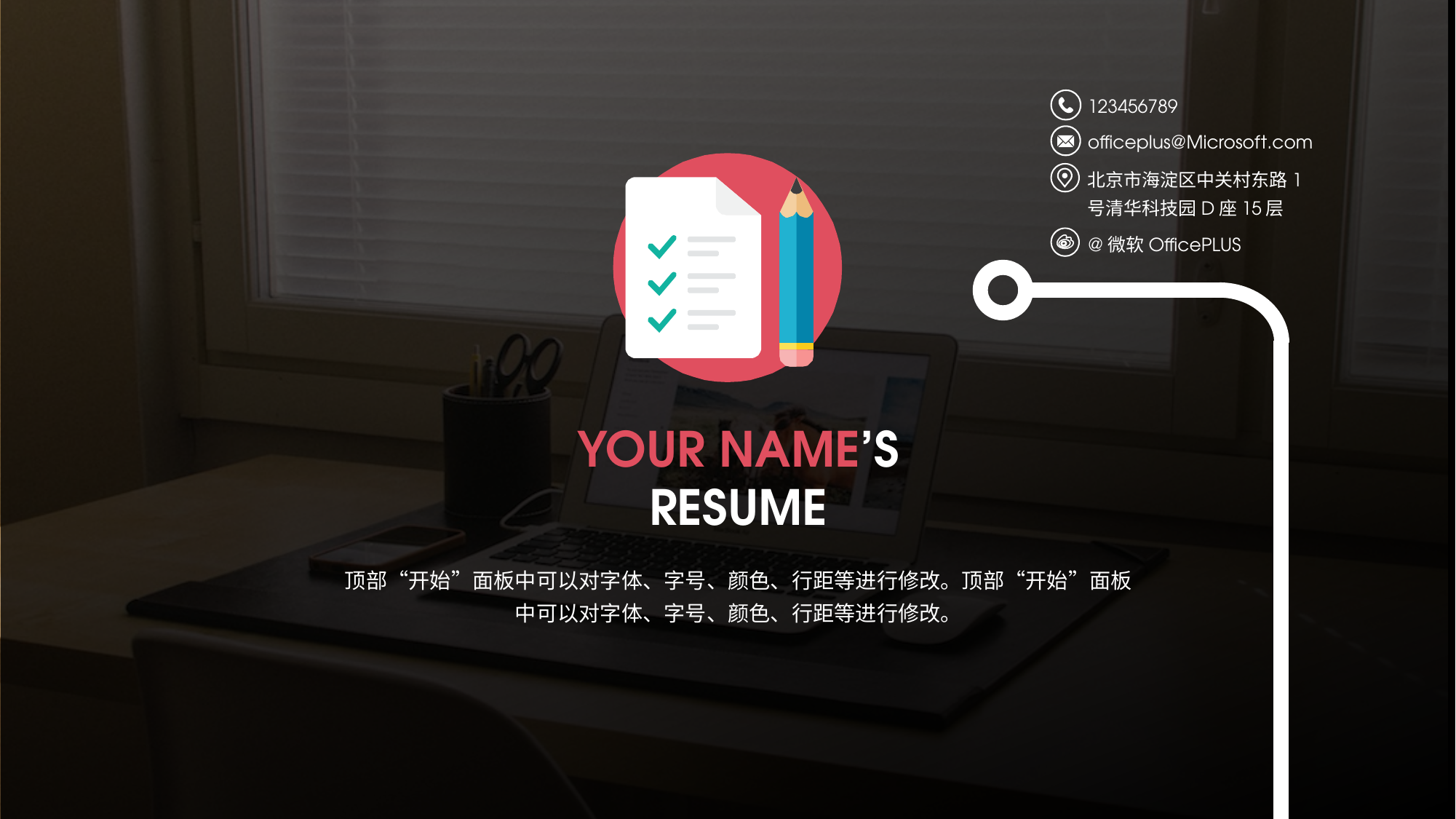

123456789

officeplus@Microsoft.com

北京市海淀区中关村东路1号清华科技园D座15层

@微软OfficePLUS

YOUR NAME’S
RESUME
顶部“开始”面板中可以对字体、字号、颜色、行距等进行修改。顶部“开始”面板中可以对字体、字号、颜色、行距等进行修改。